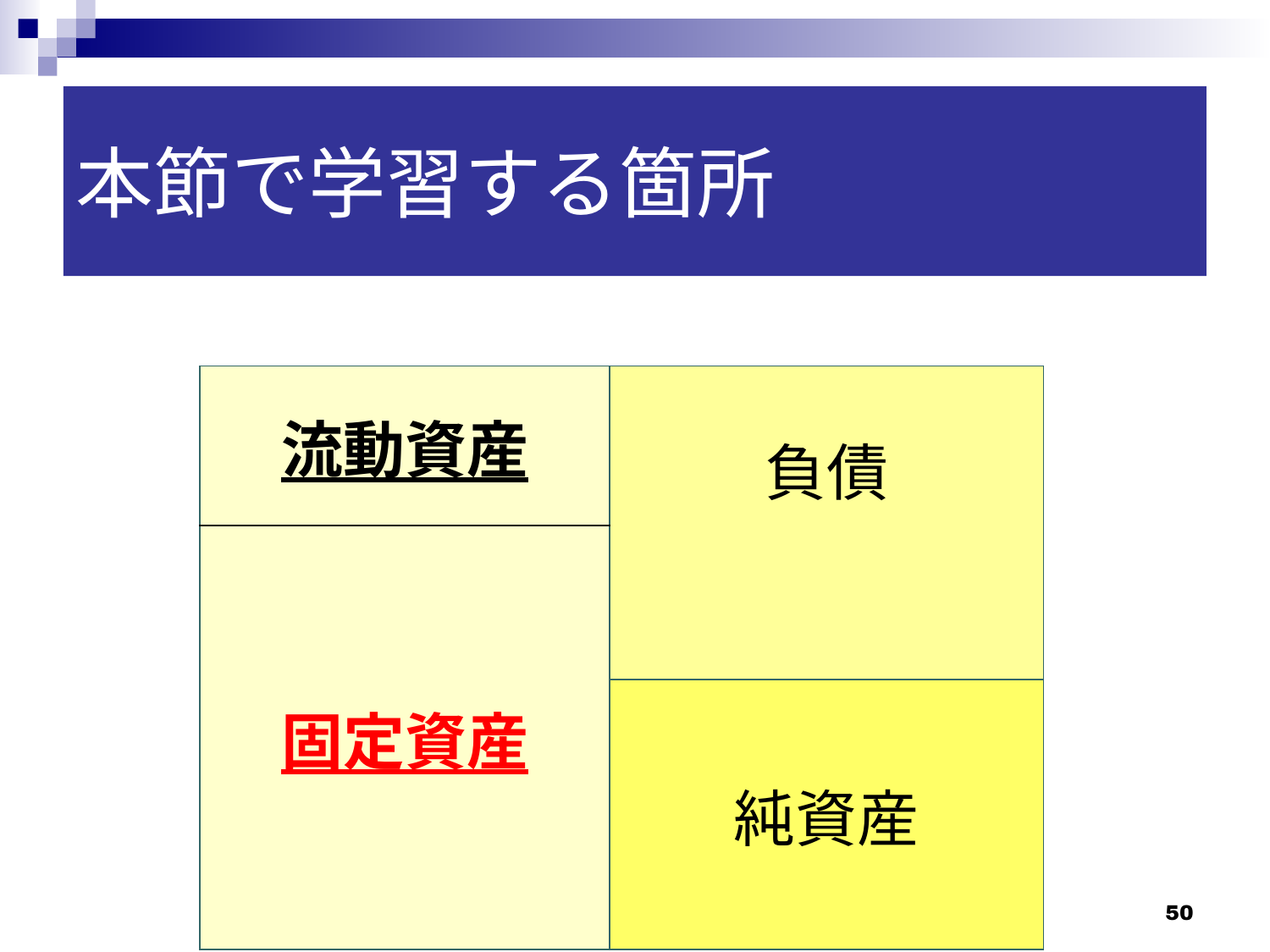

本節で学習する箇所
|  | 流動資産 | 負債 |  |
| --- | --- | --- | --- |
|  | 固定資産 |  |  |
|  |  | 純資産 |  |
50